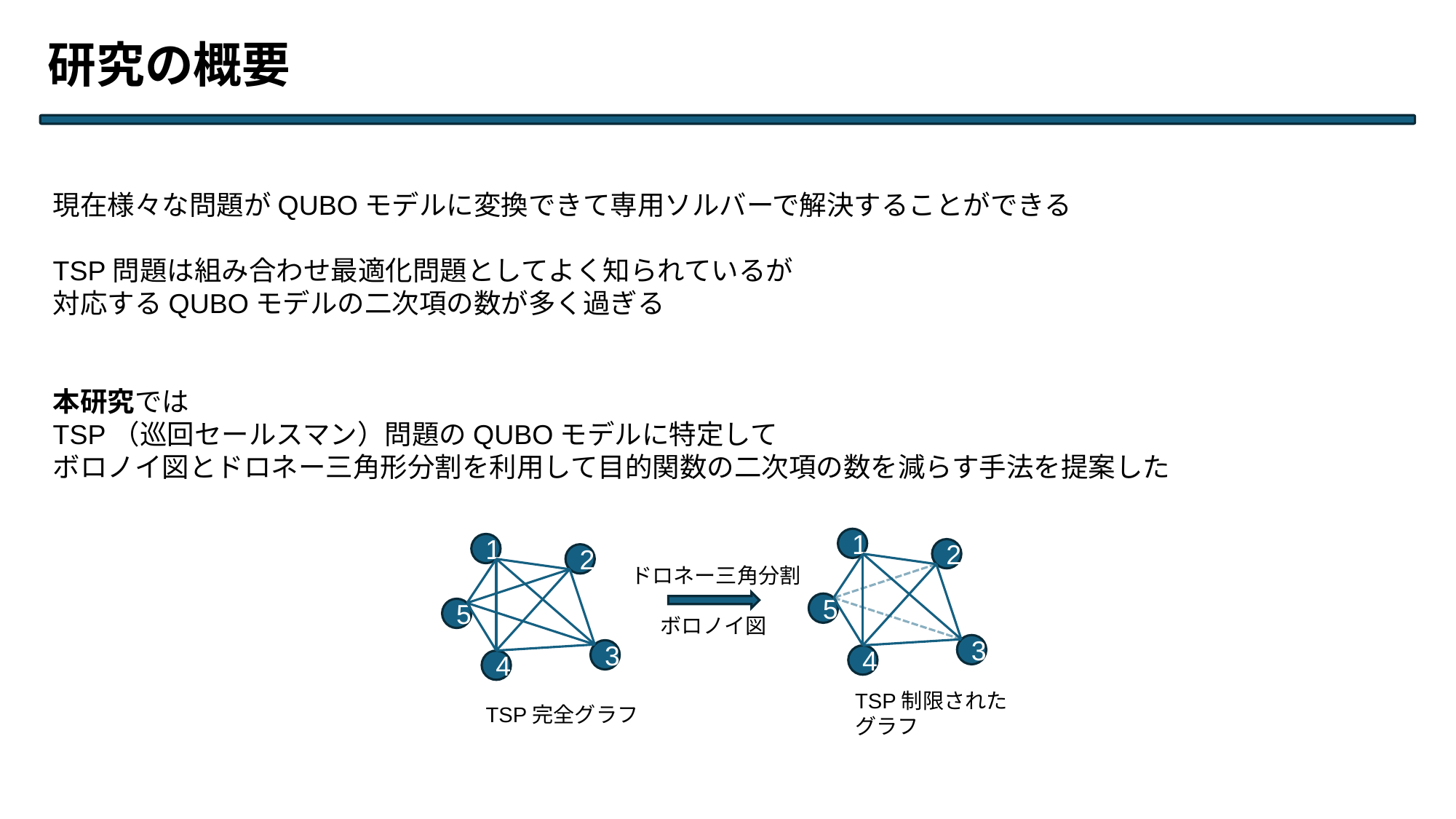

研究の概要

現在様々な問題がQUBOモデルに変換できて専用ソルバーで解決することができる

TSP問題は組み合わせ最適化問題としてよく知られているが
対応するQUBOモデルの二次項の数が多く過ぎる

本研究では
TSP（巡回セールスマン）問題のQUBOモデルに特定して
ボロノイ図とドロネー三角形分割を利用して目的関数の二次項の数を減らす手法を提案した
1
2
5
3
4
1
2
5
3
4
ドロネー三角分割

ボロノイ図
TSP制限された
グラフ
TSP完全グラフ